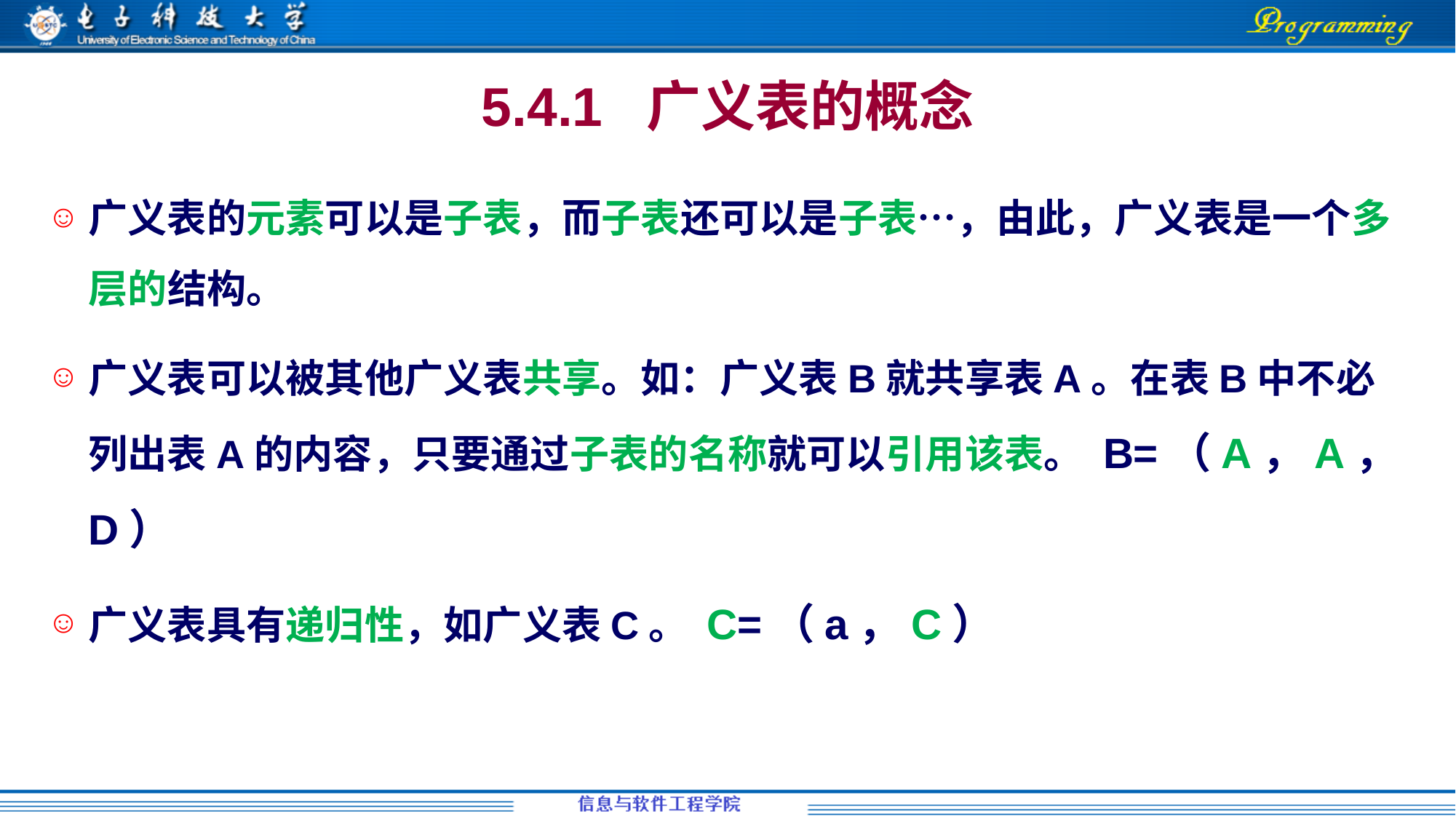

# 5.4.1  广义表的概念
广义表的元素可以是子表，而子表还可以是子表…，由此，广义表是一个多层的结构。
广义表可以被其他广义表共享。如：广义表B就共享表A。在表B中不必列出表A的内容，只要通过子表的名称就可以引用该表。 B=（A，A，D）
广义表具有递归性，如广义表C。 C=（a，C）